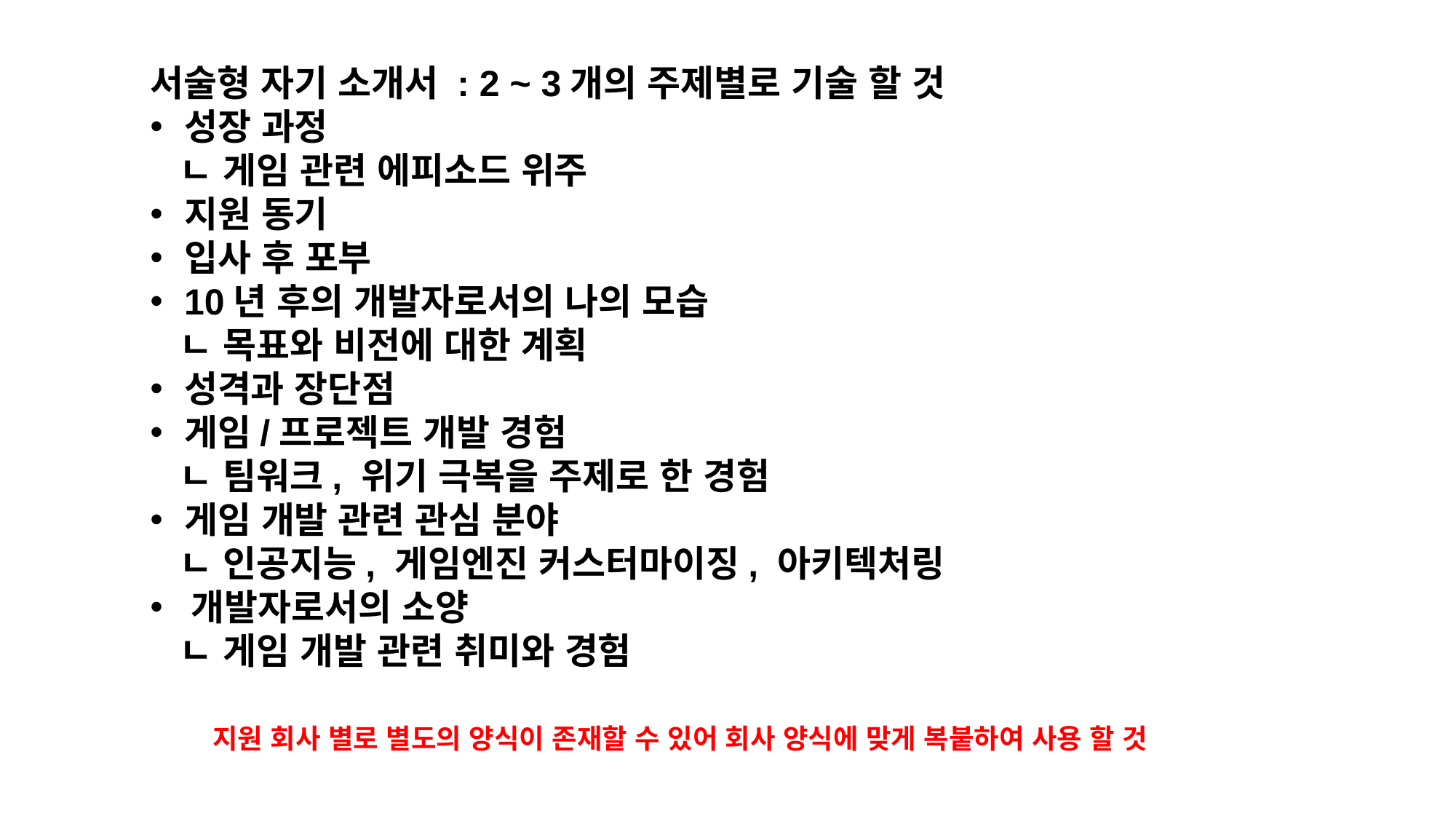

서술형 자기 소개서 : 2 ~ 3개의 주제별로 기술 할 것
성장 과정
  ㄴ 게임 관련 에피소드 위주
지원 동기
입사 후 포부
10년 후의 개발자로서의 나의 모습
  ㄴ 목표와 비전에 대한 계획
성격과 장단점
게임/프로젝트 개발 경험
  ㄴ 팀워크, 위기 극복을 주제로 한 경험
게임 개발 관련 관심 분야
  ㄴ 인공지능, 게임엔진 커스터마이징, 아키텍처링
개발자로서의 소양
  ㄴ 게임 개발 관련 취미와 경험
지원 회사 별로 별도의 양식이 존재할 수 있어 회사 양식에 맞게 복붙하여 사용 할 것